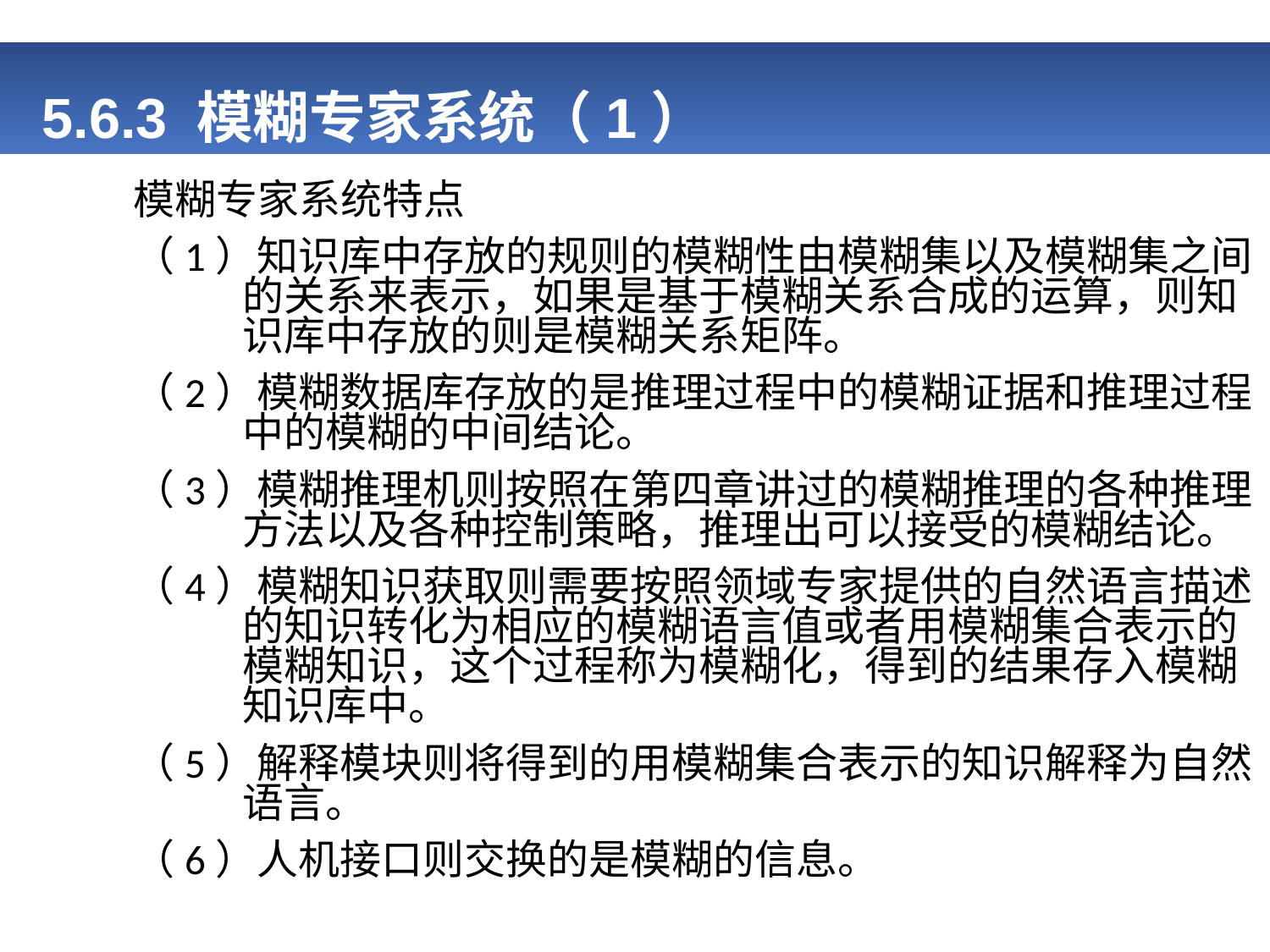

# 5.6.3 模糊专家系统（1）
模糊专家系统特点
（1）知识库中存放的规则的模糊性由模糊集以及模糊集之间的关系来表示，如果是基于模糊关系合成的运算，则知识库中存放的则是模糊关系矩阵。
（2）模糊数据库存放的是推理过程中的模糊证据和推理过程中的模糊的中间结论。
（3）模糊推理机则按照在第四章讲过的模糊推理的各种推理方法以及各种控制策略，推理出可以接受的模糊结论。
（4）模糊知识获取则需要按照领域专家提供的自然语言描述的知识转化为相应的模糊语言值或者用模糊集合表示的模糊知识，这个过程称为模糊化，得到的结果存入模糊知识库中。
（5）解释模块则将得到的用模糊集合表示的知识解释为自然语言。
（6）人机接口则交换的是模糊的信息。

59